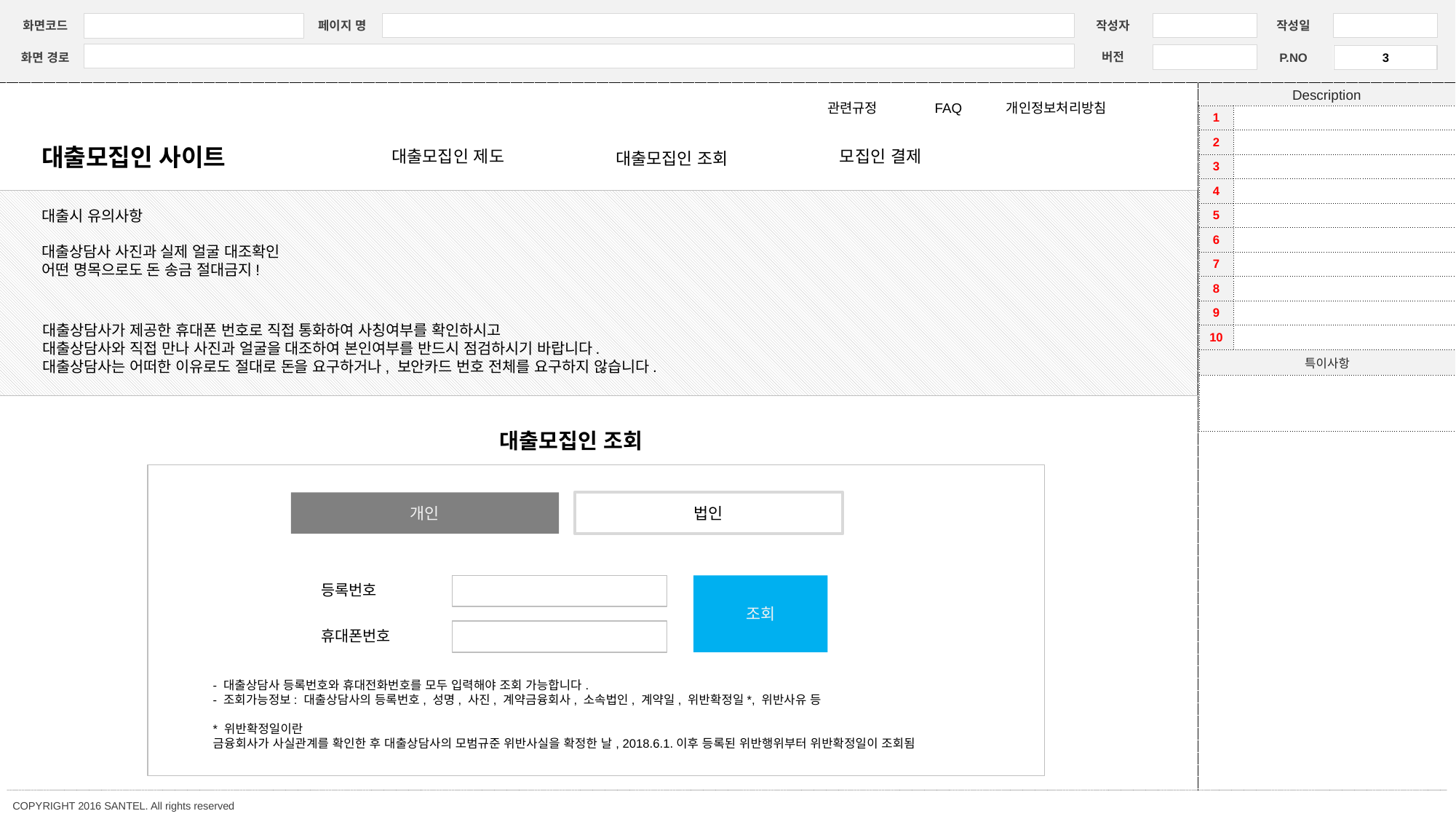

관련규정
FAQ
개인정보처리방침
| 1 |  |
| --- | --- |
| 2 |  |
| 3 |  |
| 4 |  |
| 5 |  |
| 6 |  |
| 7 |  |
| 8 |  |
| 9 |  |
| 10 |  |
| 특이사항 |  |
|  |  |
대출모집인 사이트
대출모집인 제도
모집인 결제
대출모집인 조회

대출시 유의사항
대출상담사 사진과 실제 얼굴 대조확인
어떤 명목으로도 돈 송금 절대금지!
대출상담사가 제공한 휴대폰 번호로 직접 통화하여 사칭여부를 확인하시고
대출상담사와 직접 만나 사진과 얼굴을 대조하여 본인여부를 반드시 점검하시기 바랍니다.
대출상담사는 어떠한 이유로도 절대로 돈을 요구하거나, 보안카드 번호 전체를 요구하지 않습니다.
대출모집인 조회

개인
법인
조회
등록번호

휴대폰번호

- 대출상담사 등록번호와 휴대전화번호를 모두 입력해야 조회 가능합니다.
- 조회가능정보: 대출상담사의 등록번호, 성명, 사진, 계약금융회사, 소속법인, 계약일, 위반확정일*, 위반사유 등

* 위반확정일이란
금융회사가 사실관계를 확인한 후 대출상담사의 모범규준 위반사실을 확정한 날, 2018.6.1.이후 등록된 위반행위부터 위반확정일이 조회됨